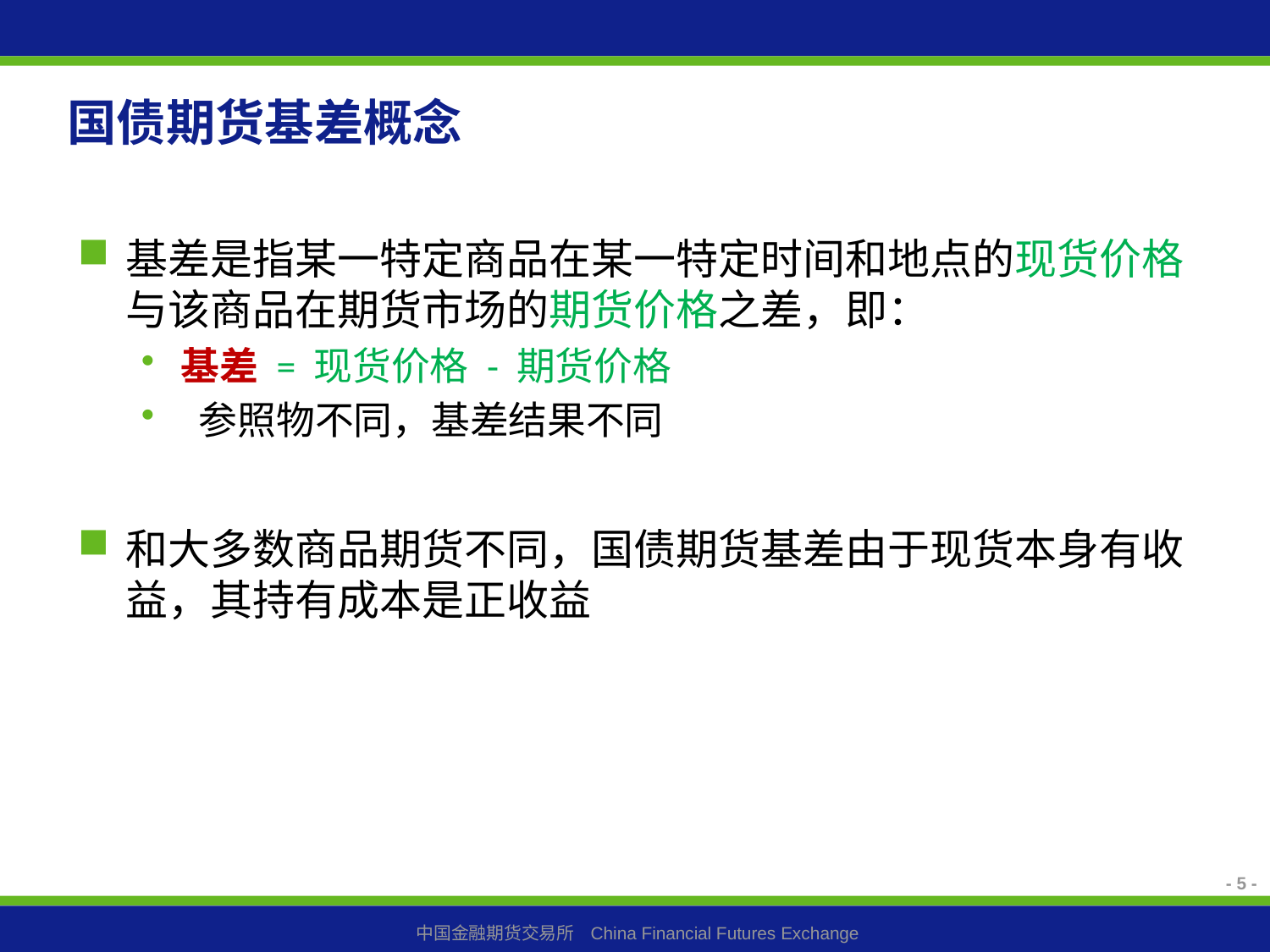

# 国债期货基差概念
基差是指某一特定商品在某一特定时间和地点的现货价格与该商品在期货市场的期货价格之差，即：
基差 = 现货价格 - 期货价格
 参照物不同，基差结果不同

和大多数商品期货不同，国债期货基差由于现货本身有收益，其持有成本是正收益

- 5 -